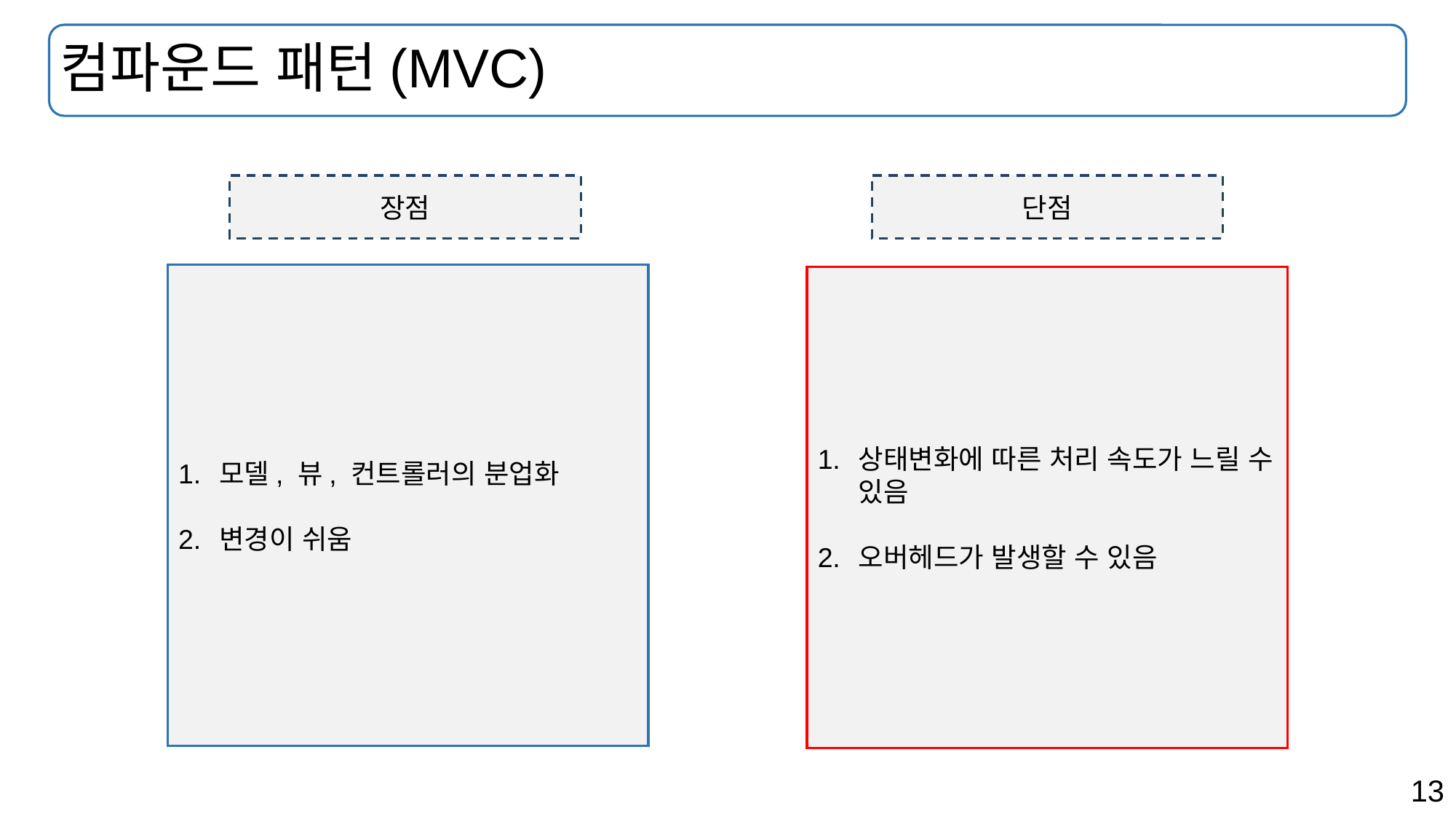

# 컴파운드 패턴(MVC)
장점
단점
모델, 뷰, 컨트롤러의 분업화

변경이 쉬움
상태변화에 따른 처리 속도가 느릴 수 있음

오버헤드가 발생할 수 있음